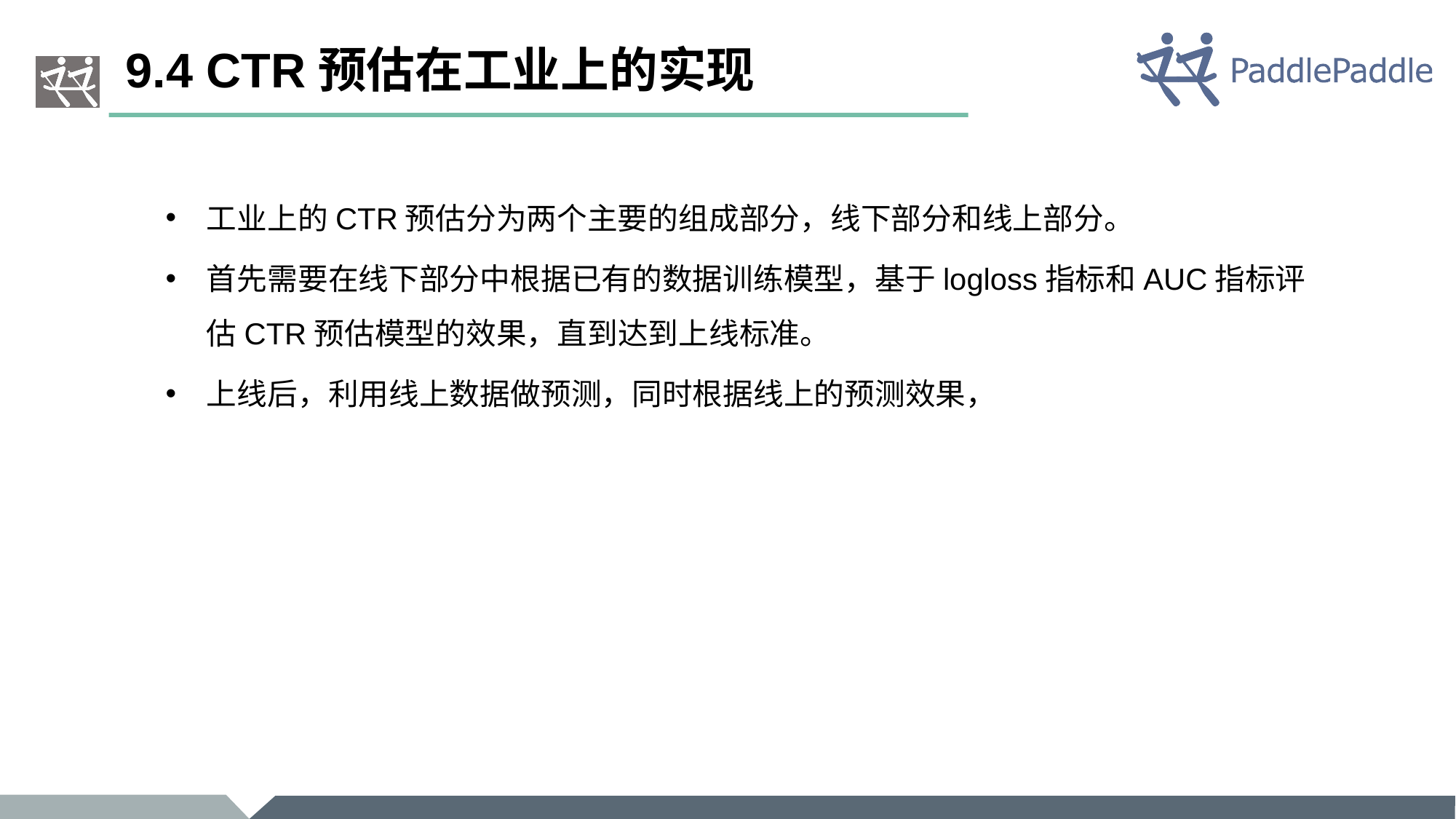

# 9.4 CTR预估在工业上的实现
工业上的CTR预估分为两个主要的组成部分，线下部分和线上部分。
首先需要在线下部分中根据已有的数据训练模型，基于logloss指标和AUC指标评估CTR预估模型的效果，直到达到上线标准。
上线后，利用线上数据做预测，同时根据线上的预测效果，